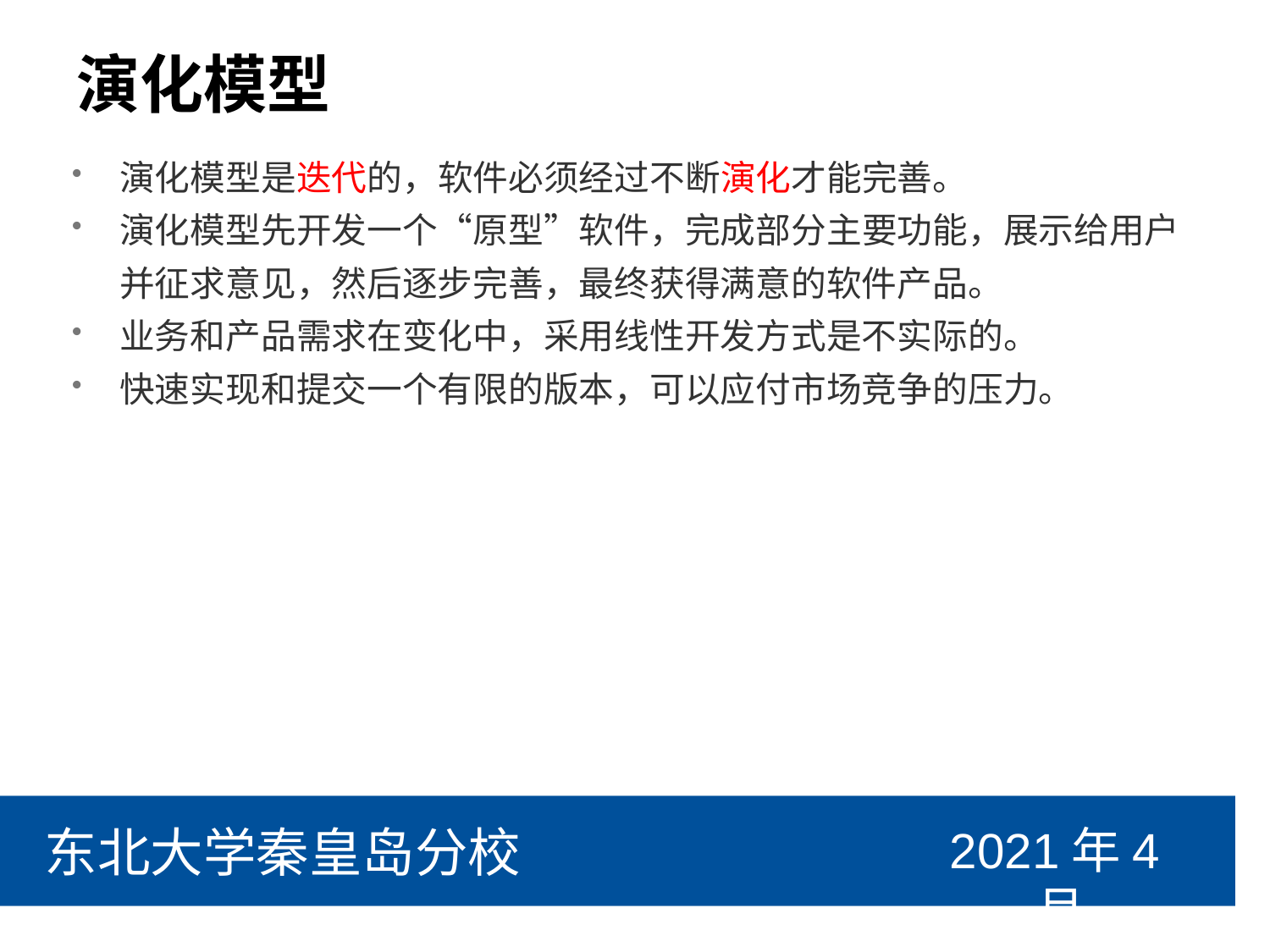

# 演化模型
演化模型是迭代的，软件必须经过不断演化才能完善。
演化模型先开发一个“原型”软件，完成部分主要功能，展示给用户并征求意见，然后逐步完善，最终获得满意的软件产品。
业务和产品需求在变化中，采用线性开发方式是不实际的。
快速实现和提交一个有限的版本，可以应付市场竞争的压力。